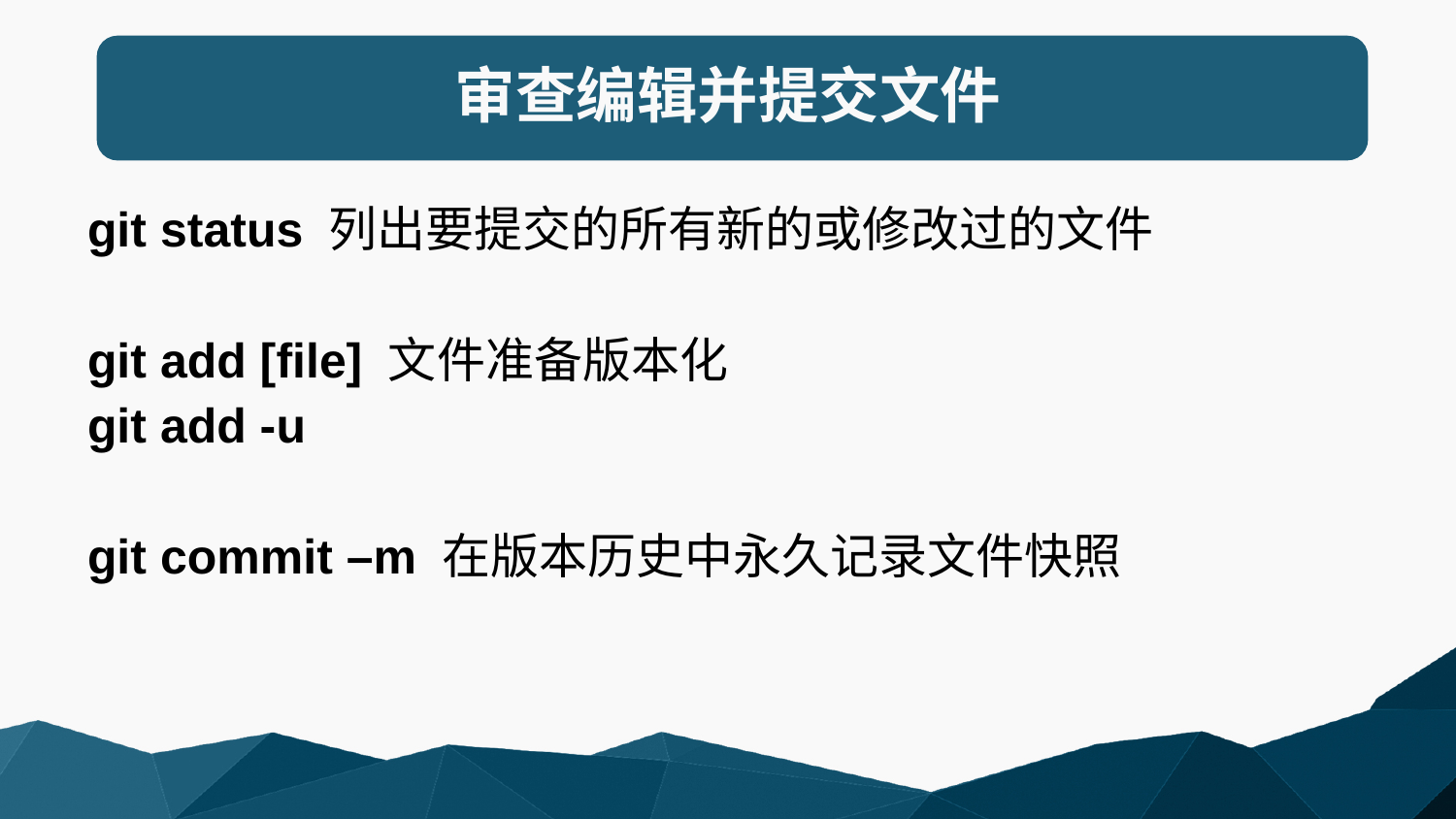

# 审查编辑并提交文件
git status 列出要提交的所有新的或修改过的文件

git add [file] 文件准备版本化
git add -u

git commit –m 在版本历史中永久记录文件快照